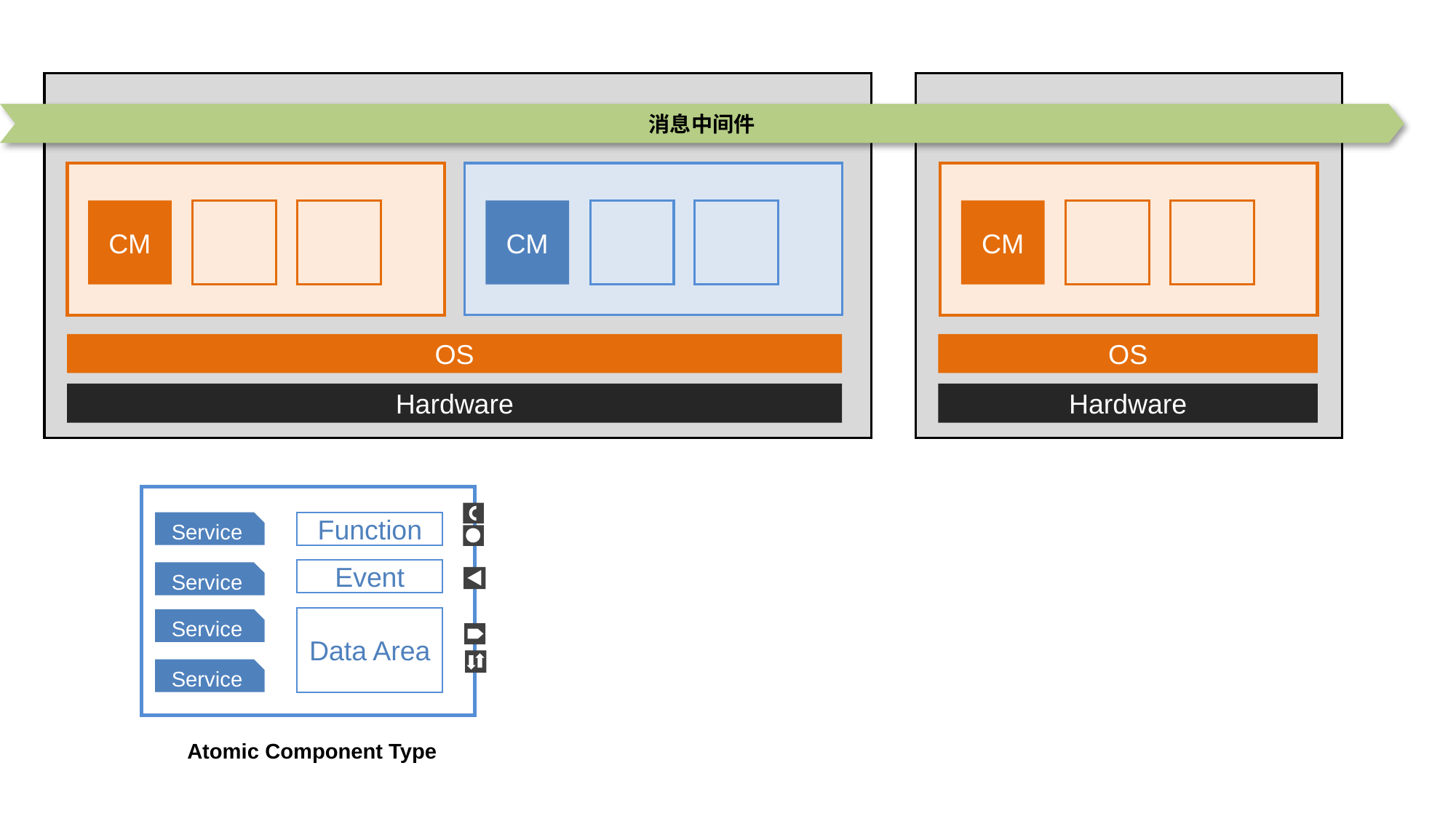

消息中间件

CM

CM

CM

OS
OS
Hardware
Hardware

Service
Function

Event
Service

Data Area
Service

Service
Atomic Component Type